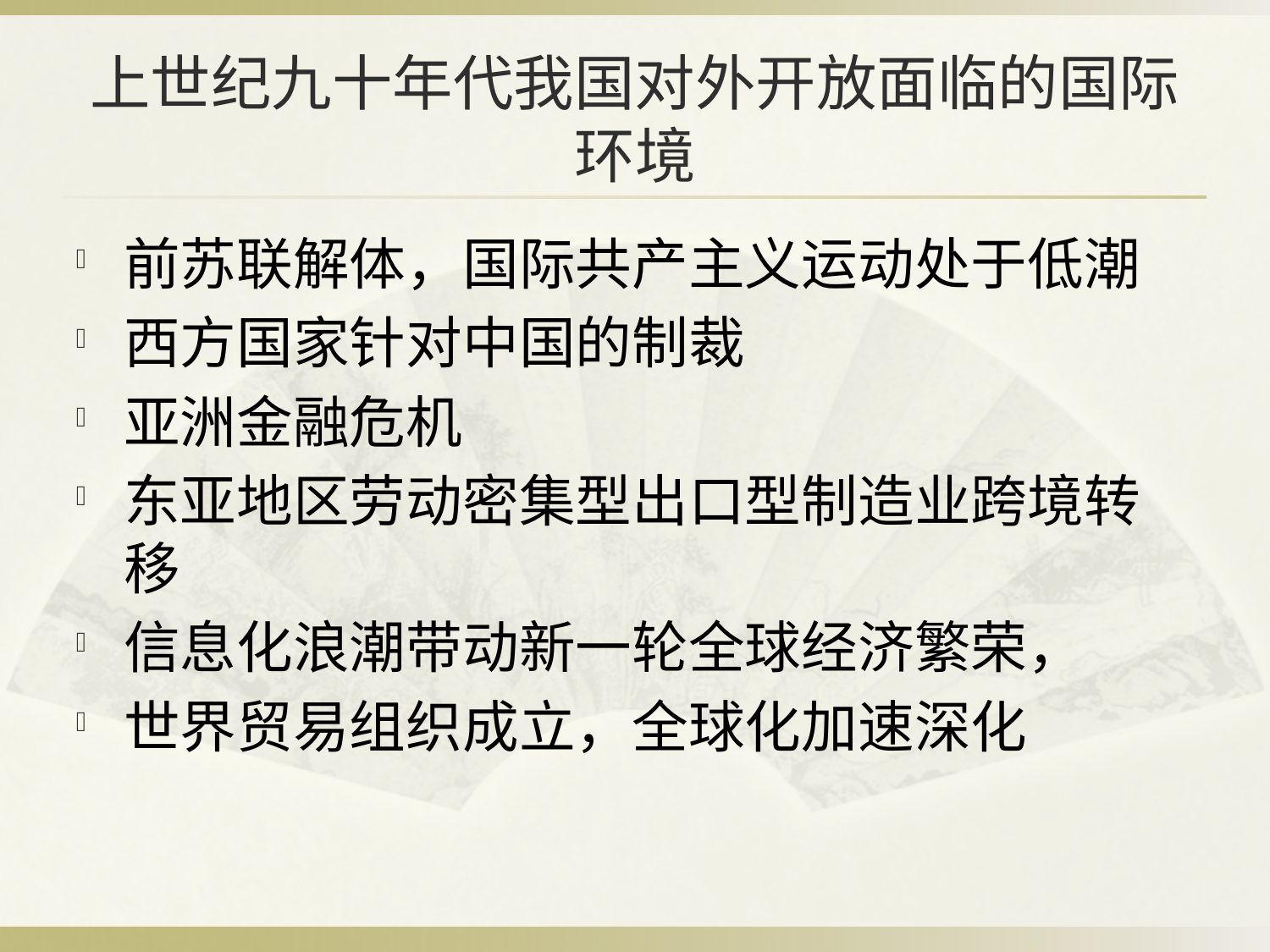

# 上世纪九十年代我国对外开放面临的国际环境
前苏联解体，国际共产主义运动处于低潮
西方国家针对中国的制裁
亚洲金融危机
东亚地区劳动密集型出口型制造业跨境转移
信息化浪潮带动新一轮全球经济繁荣，
世界贸易组织成立，全球化加速深化